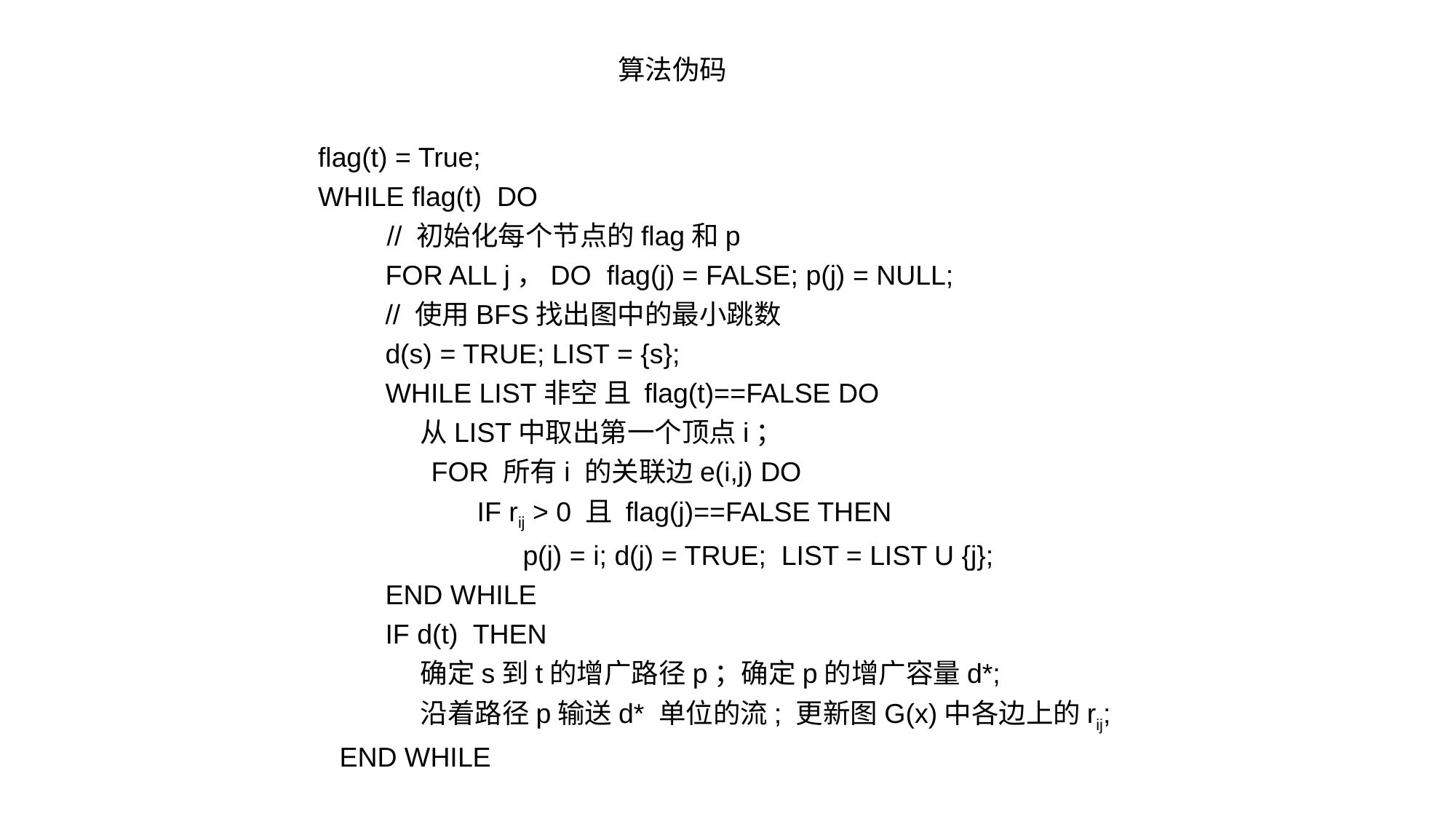

算法伪码
flag(t) = True;
WHILE flag(t)  DO
         // 初始化每个节点的flag和p
      FOR ALL j，DO  flag(j) = FALSE; p(j) = NULL;
      // 使用BFS找出图中的最小跳数
      d(s) = TRUE; LIST = {s};
      WHILE LIST非空 且 flag(t)==FALSE DO
            从LIST中取出第一个顶点i；
            FOR 所有i 的关联边e(i,j) DO
                  IF rij > 0 且 flag(j)==FALSE THEN
                        p(j) = i; d(j) = TRUE;  LIST = LIST U {j};
      END WHILE
      IF d(t)  THEN
            确定s到t的增广路径p；确定p的增广容量d*;
            沿着路径p输送d* 单位的流; 更新图G(x)中各边上的rij;
END WHILE